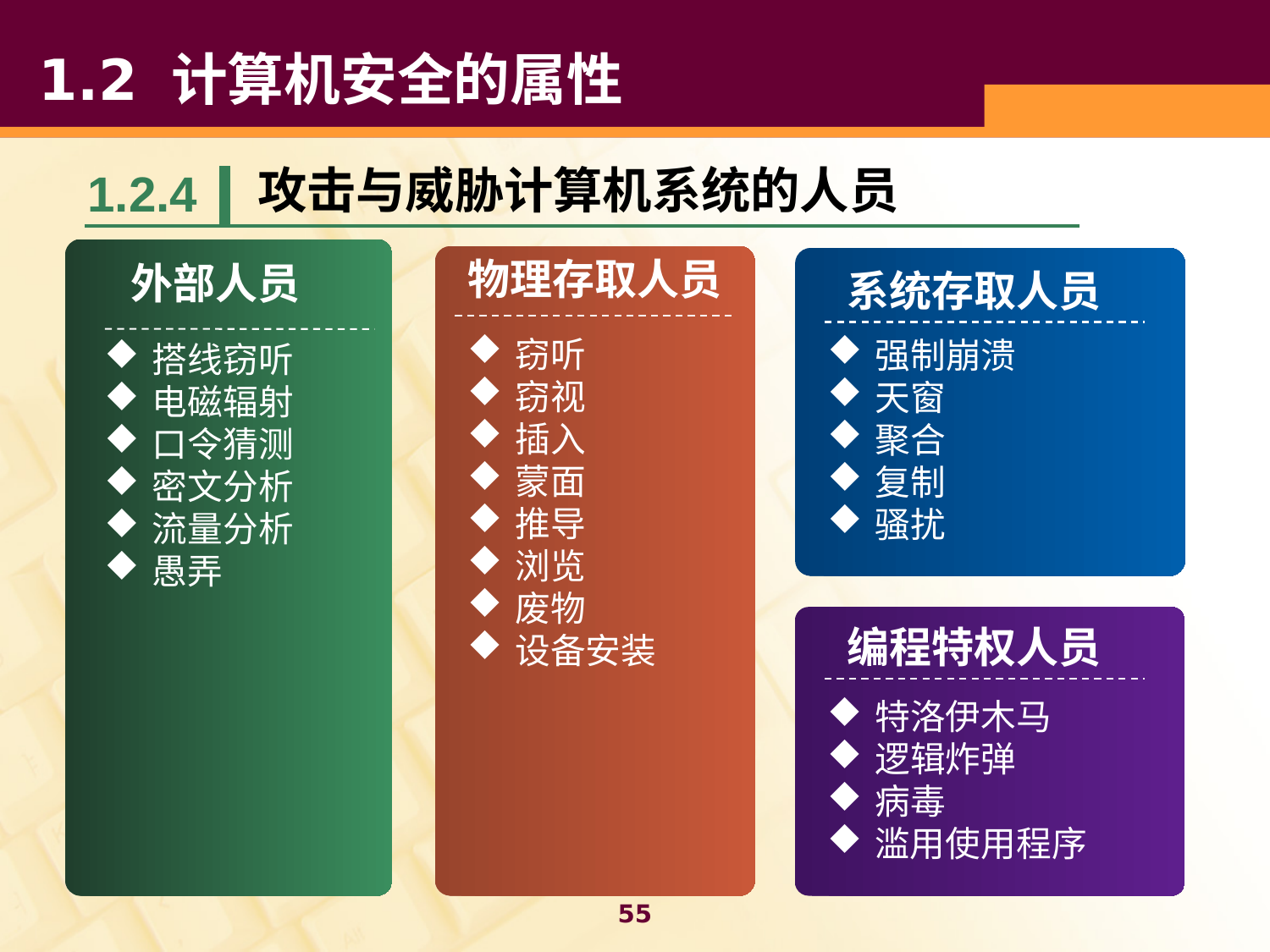

# 1.2 计算机安全的属性

攻击与威胁计算机系统的人员
1.2.4

外部人员
搭线窃听
电磁辐射
口令猜测
密文分析
流量分析
愚弄

物理存取人员
窃听
窃视
插入
蒙面
推导
浏览
废物
设备安装

系统存取人员
强制崩溃
天窗
聚合
复制
骚扰

编程特权人员
特洛伊木马
逻辑炸弹
病毒
滥用使用程序